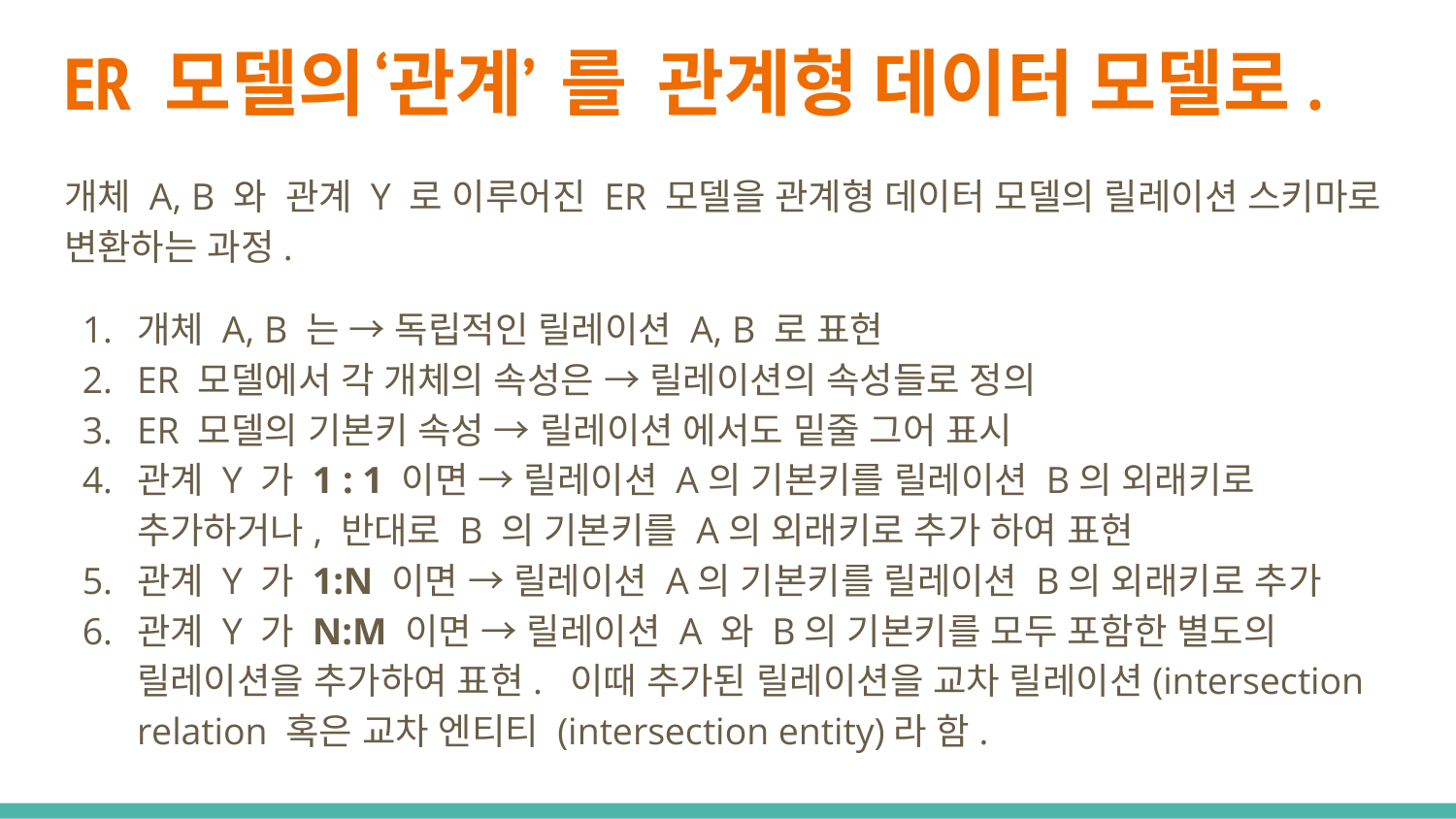

# ER 모델의 ‘관계’  를  관계형 데이터 모델로.
개체 A, B 와  관계 Y 로 이루어진 ER 모델을 관계형 데이터 모델의 릴레이션 스키마로 변환하는 과정.
개체 A, B 는 → 독립적인 릴레이션 A, B 로 표현
ER 모델에서 각 개체의 속성은 → 릴레이션의 속성들로 정의
ER 모델의 기본키 속성 → 릴레이션 에서도 밑줄 그어 표시
관계 Y 가 1 : 1 이면 → 릴레이션 A의 기본키를 릴레이션 B의 외래키로 추가하거나, 반대로 B 의 기본키를 A의 외래키로 추가 하여 표현
관계 Y 가 1:N 이면 → 릴레이션 A의 기본키를 릴레이션 B의 외래키로 추가
관계 Y 가 N:M 이면 → 릴레이션 A 와 B의 기본키를 모두 포함한 별도의 릴레이션을 추가하여 표현.  이때 추가된 릴레이션을 교차 릴레이션(intersection relation 혹은 교차 엔티티 (intersection entity)라 함.